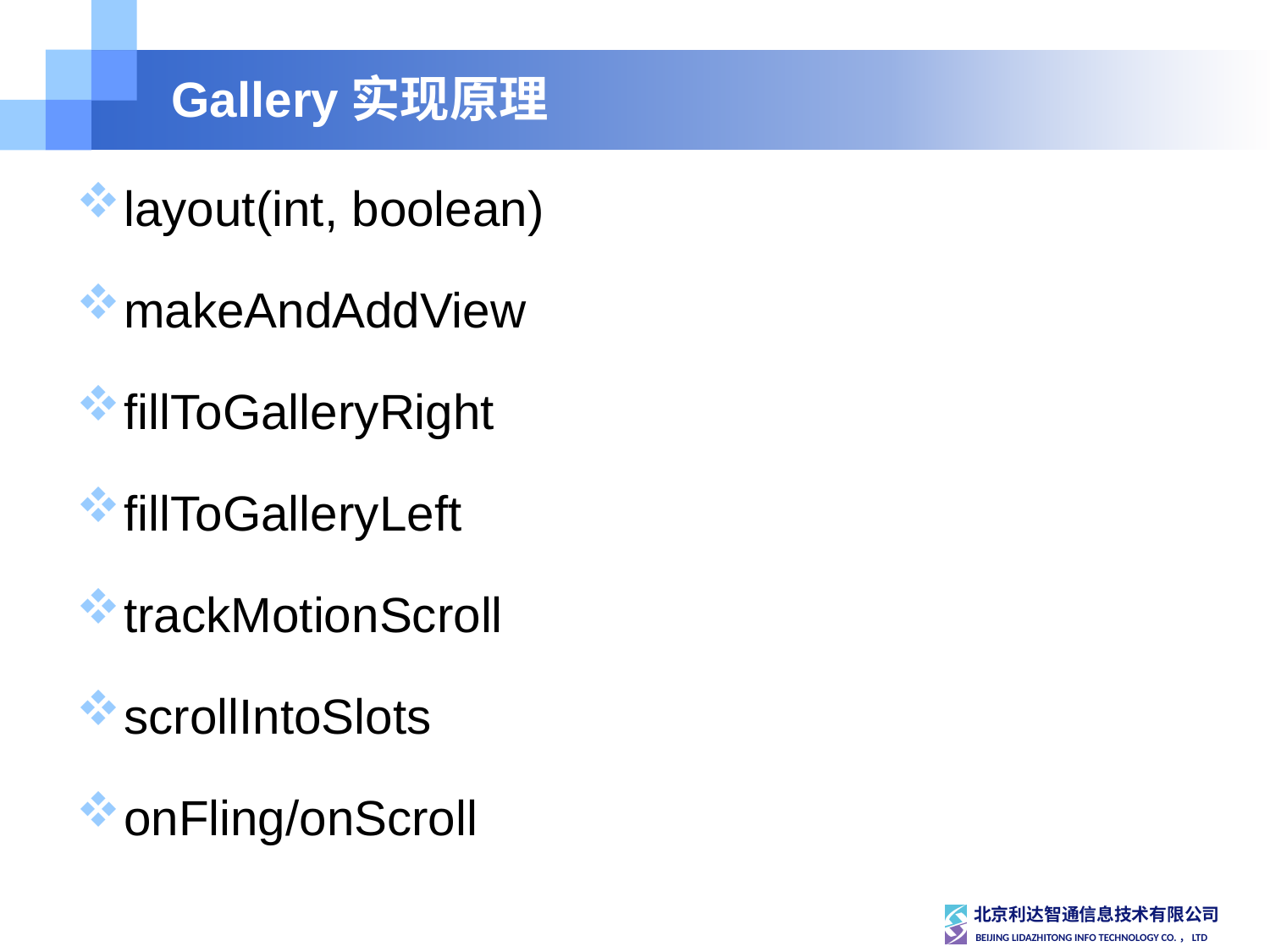

# Gallery实现原理
layout(int, boolean)
makeAndAddView
fillToGalleryRight
fillToGalleryLeft
trackMotionScroll
scrollIntoSlots
onFling/onScroll